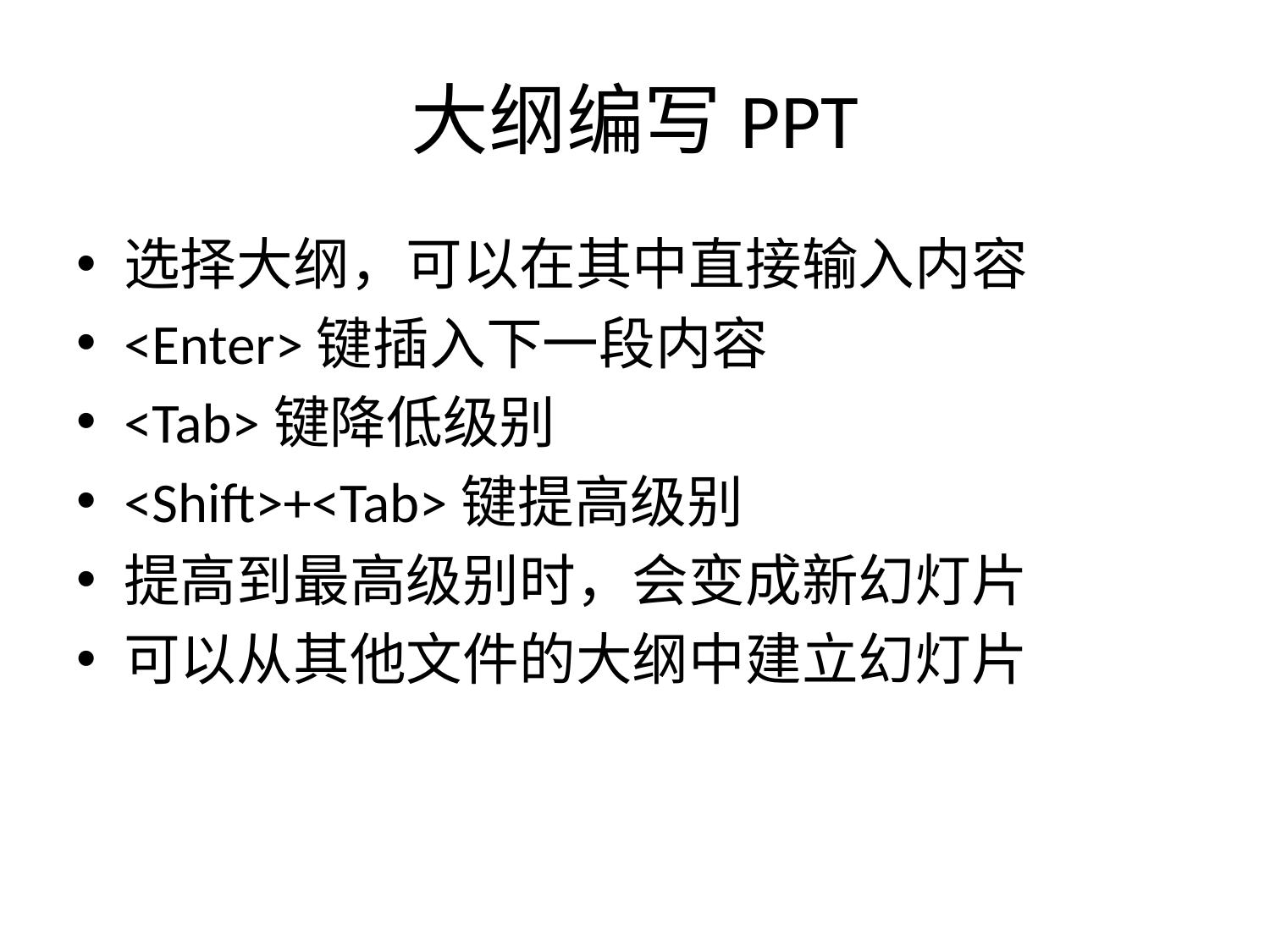

# 大纲编写PPT
选择大纲，可以在其中直接输入内容
<Enter>键插入下一段内容
<Tab>键降低级别
<Shift>+<Tab>键提高级别
提高到最高级别时，会变成新幻灯片
可以从其他文件的大纲中建立幻灯片